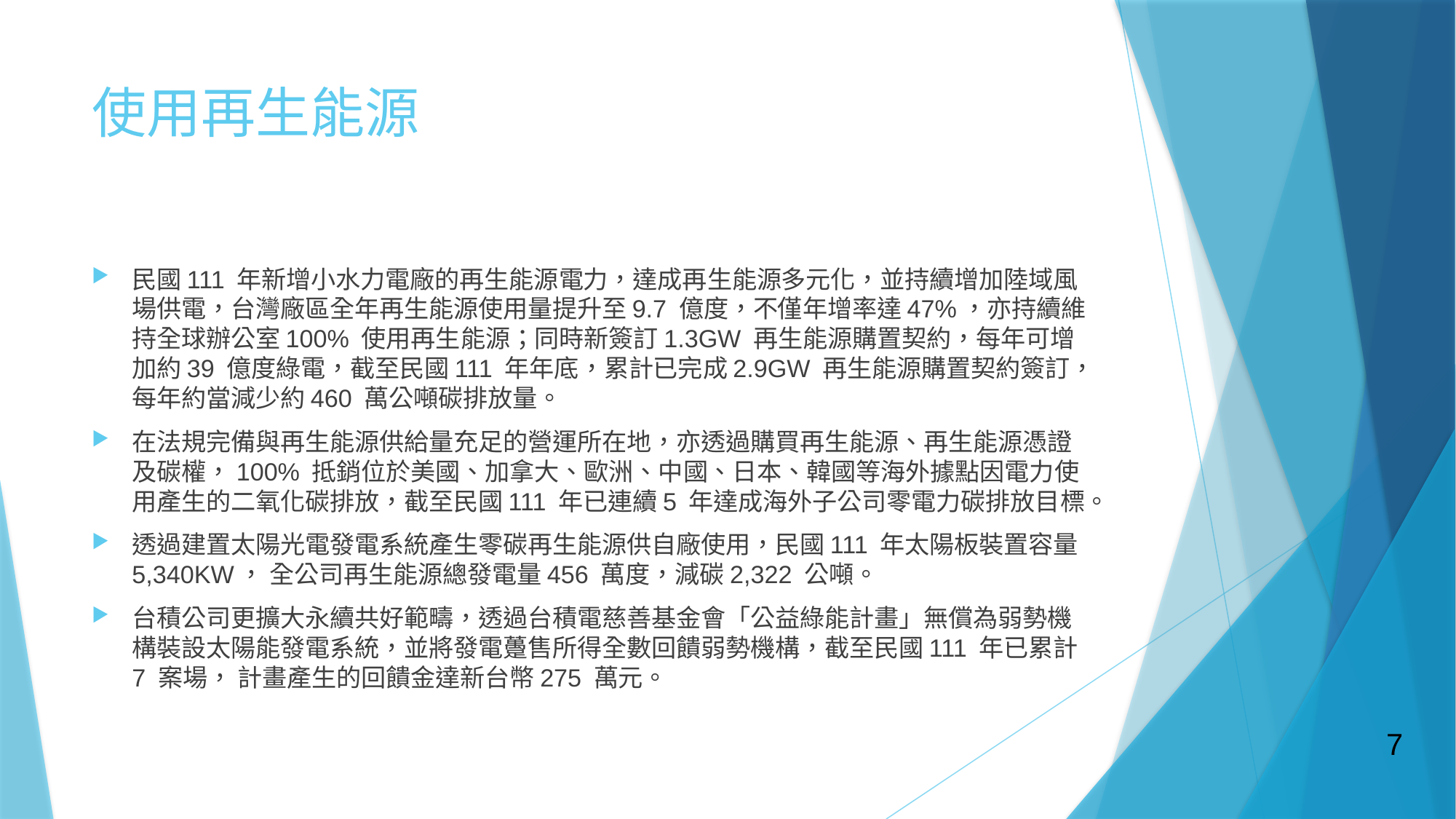

# 使用再生能源
民國111 年新增小水力電廠的再生能源電力，達成再生能源多元化，並持續增加陸域風場供電，台灣廠區全年再生能源使用量提升至9.7 億度，不僅年增率達47%，亦持續維持全球辦公室100% 使用再生能源；同時新簽訂1.3GW 再生能源購置契約，每年可增加約39 億度綠電，截至民國111 年年底，累計已完成2.9GW 再生能源購置契約簽訂，每年約當減少約460 萬公噸碳排放量。
在法規完備與再生能源供給量充足的營運所在地，亦透過購買再生能源、再生能源憑證及碳權，100% 抵銷位於美國、加拿大、歐洲、中國、日本、韓國等海外據點因電力使用產生的二氧化碳排放，截至民國111 年已連續5 年達成海外子公司零電力碳排放目標。
透過建置太陽光電發電系統產生零碳再生能源供自廠使用，民國111 年太陽板裝置容量5,340KW， 全公司再生能源總發電量456 萬度，減碳2,322 公噸。
台積公司更擴大永續共好範疇，透過台積電慈善基金會「公益綠能計畫」無償為弱勢機構裝設太陽能發電系統，並將發電躉售所得全數回饋弱勢機構，截至民國111 年已累計7 案場， 計畫產生的回饋金達新台幣275 萬元。
7